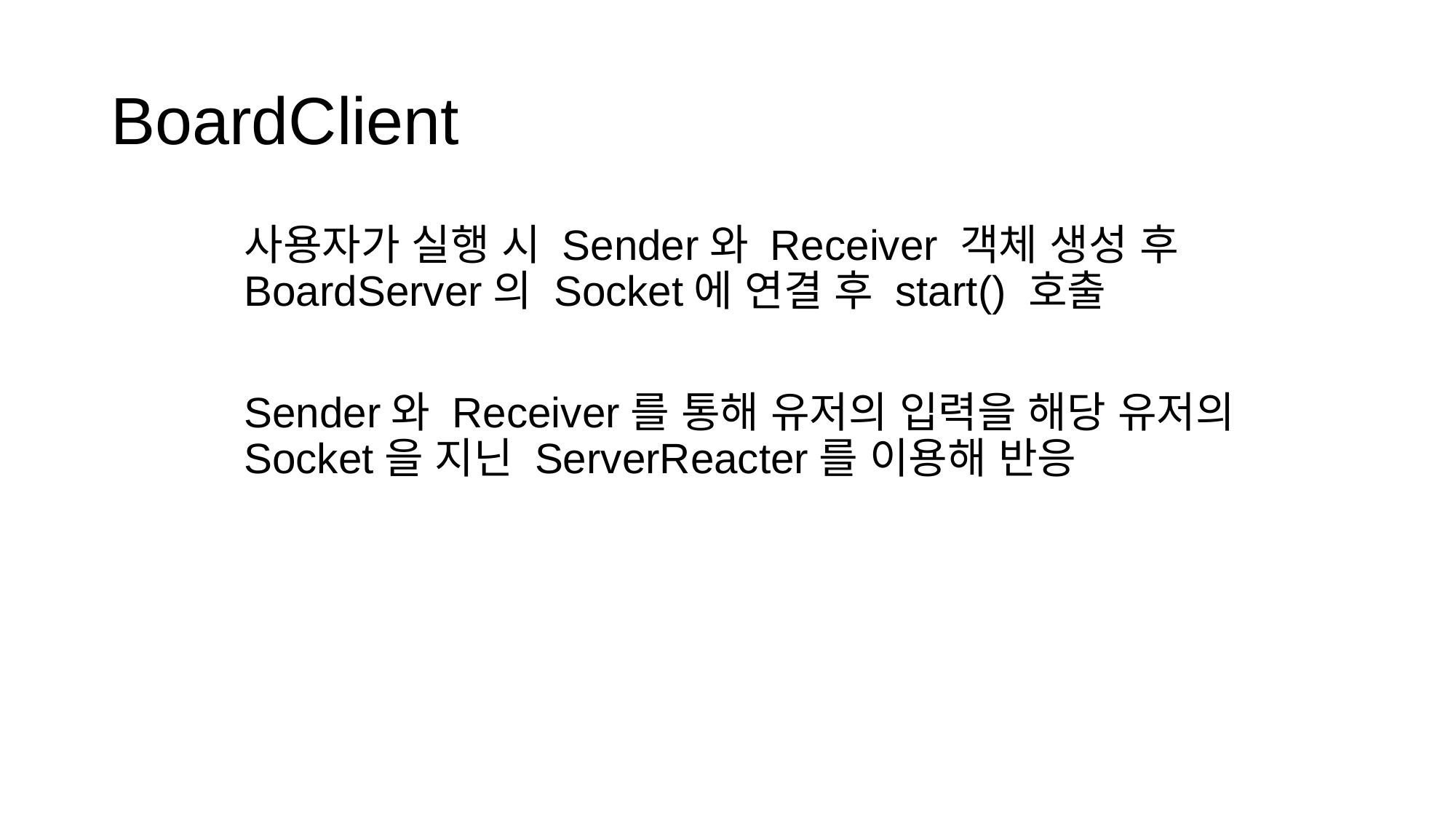

# BoardClient
사용자가 실행 시 Sender와 Receiver 객체 생성 후 BoardServer의 Socket에 연결 후 start() 호출

Sender와 Receiver를 통해 유저의 입력을 해당 유저의 Socket을 지닌 ServerReacter를 이용해 반응